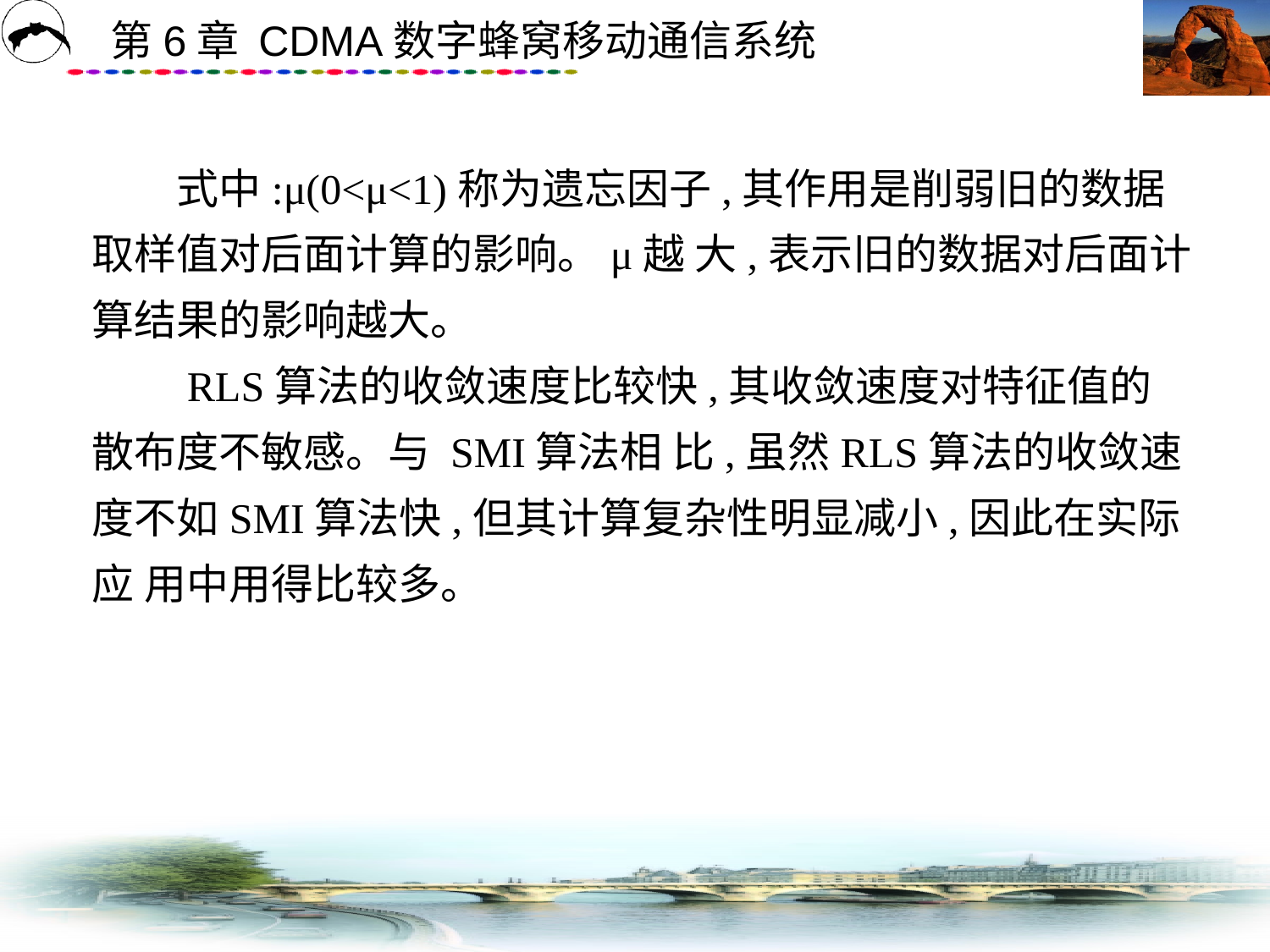

# 式中:μ(0<μ<1)称为遗忘因子,其作用是削弱旧的数据取样值对后面计算的影响。μ越 大,表示旧的数据对后面计算结果的影响越大。 　　RLS算法的收敛速度比较快,其收敛速度对特征值的散布度不敏感。与 SMI算法相 比,虽然RLS算法的收敛速度不如SMI算法快,但其计算复杂性明显减小,因此在实际应 用中用得比较多。